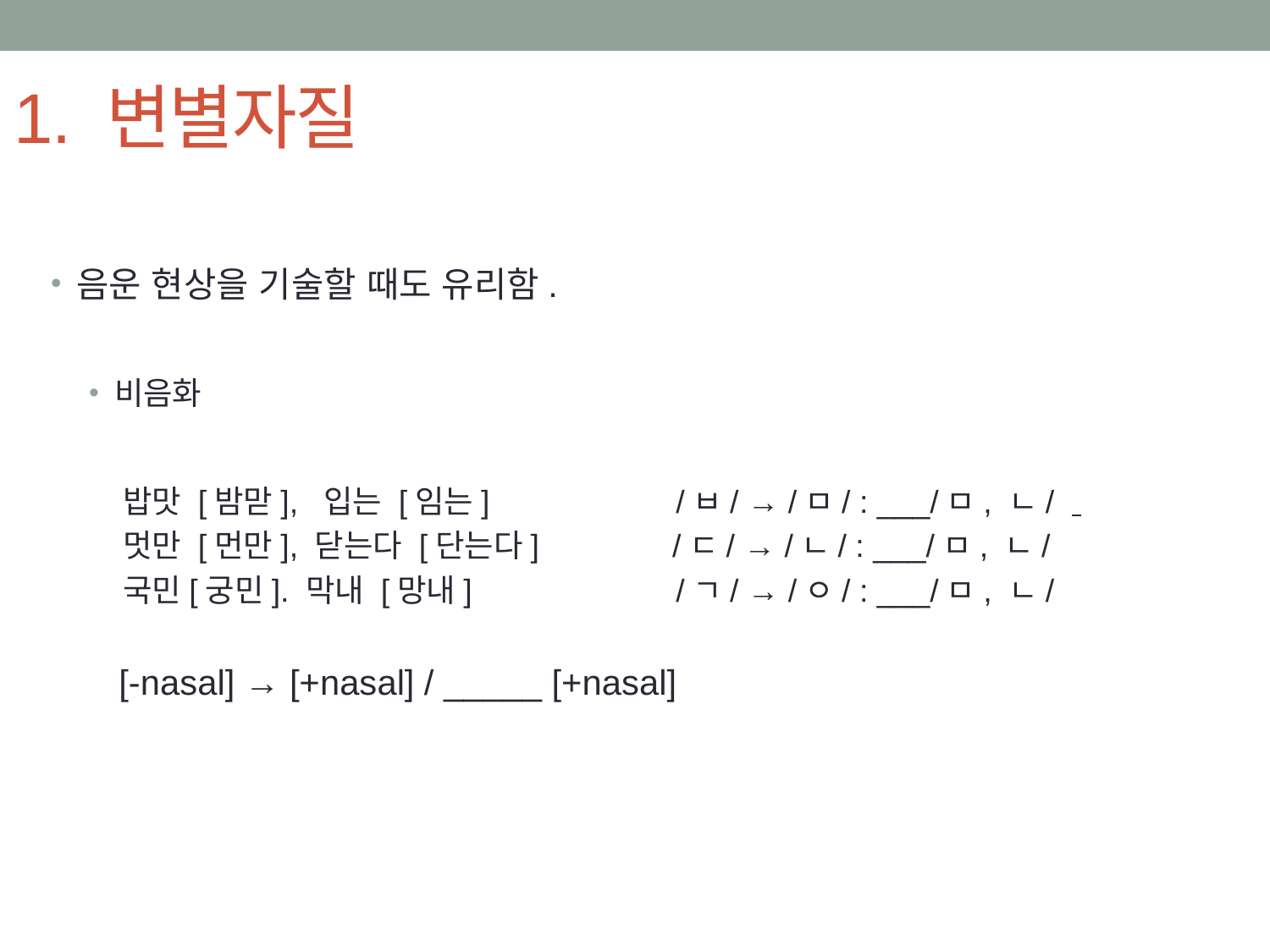

# 1. 변별자질

음운 현상을 기술할 때도 유리함.

비음화

   밥맛 [밤맏],  입는 [임는]                     /ㅂ/ → /ㅁ/ : ___/ㅁ, ㄴ/
   멋만 [먼만], 닫는다 [단는다]               /ㄷ/ → /ㄴ/ : ___/ㅁ, ㄴ/
   국민[궁민]. 막내 [망내]                       /ㄱ/ → /ㅇ/ : ___/ㅁ, ㄴ/

       [-nasal] → [+nasal] / _____ [+nasal]